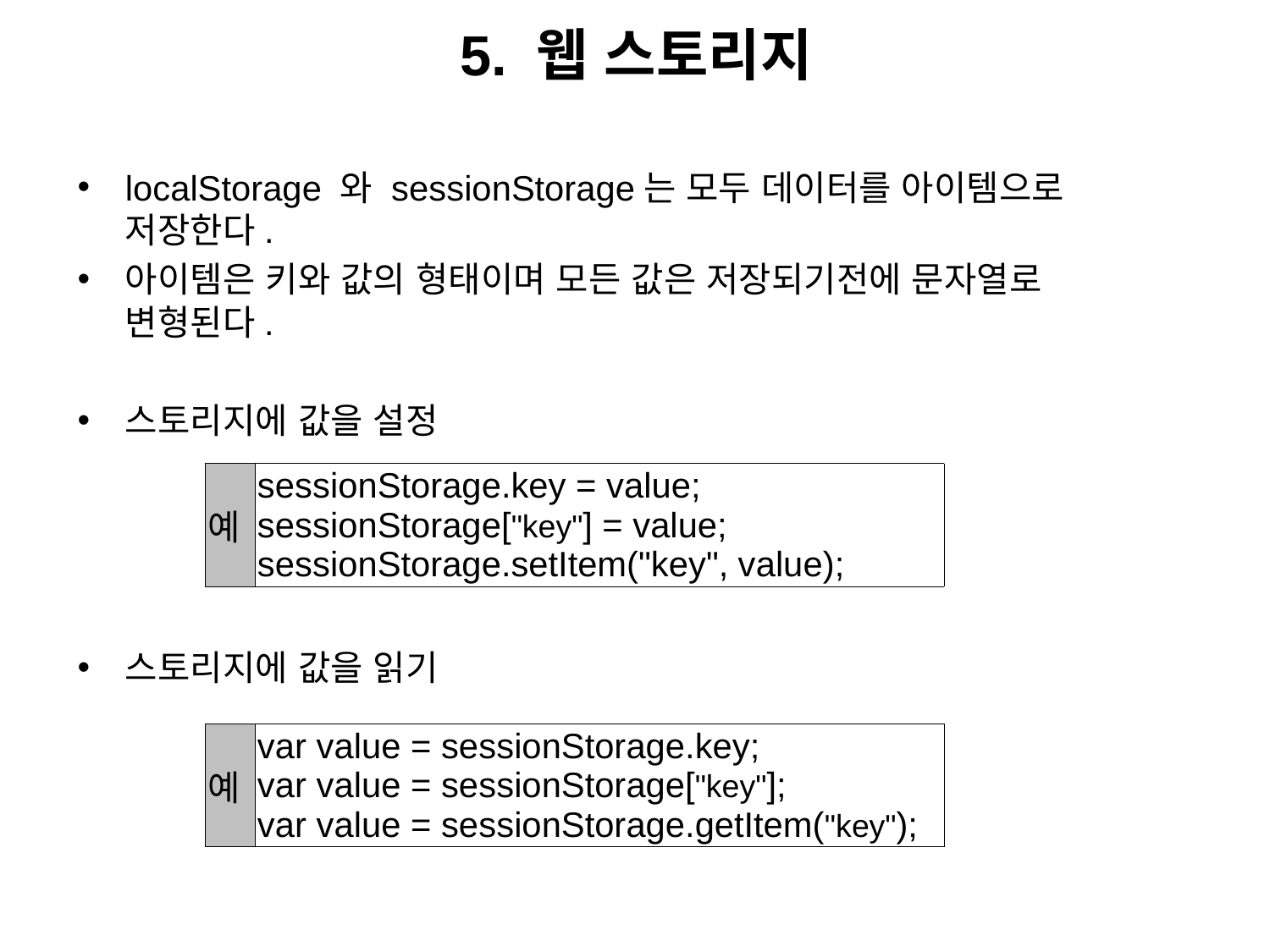

# 5. 웹 스토리지
localStorage 와 sessionStorage는 모두 데이터를 아이템으로 저장한다.
아이템은 키와 값의 형태이며 모든 값은 저장되기전에 문자열로 변형된다.

스토리지에 값을 설정

스토리지에 값을 읽기

| 예 | sessionStorage.key = value; sessionStorage["key"] = value; sessionStorage.setItem("key", value); |
| --- | --- |

| 예 | var value = sessionStorage.key; var value = sessionStorage["key"]; var value = sessionStorage.getItem("key"); |
| --- | --- |